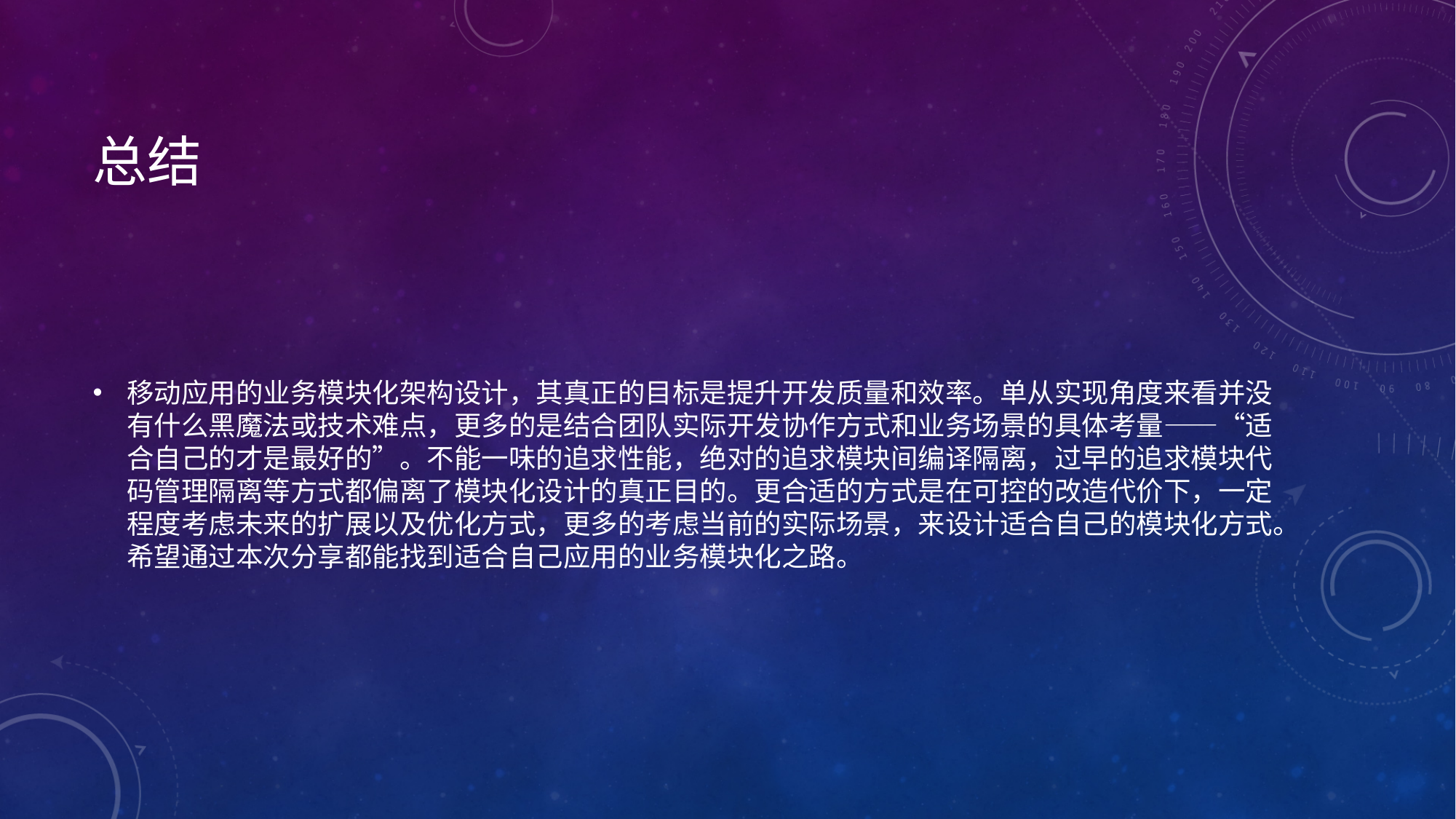

# 总结
移动应用的业务模块化架构设计，其真正的目标是提升开发质量和效率。单从实现角度来看并没有什么黑魔法或技术难点，更多的是结合团队实际开发协作方式和业务场景的具体考量——“适合自己的才是最好的”。不能一味的追求性能，绝对的追求模块间编译隔离，过早的追求模块代码管理隔离等方式都偏离了模块化设计的真正目的。更合适的方式是在可控的改造代价下，一定程度考虑未来的扩展以及优化方式，更多的考虑当前的实际场景，来设计适合自己的模块化方式。希望通过本次分享都能找到适合自己应用的业务模块化之路。